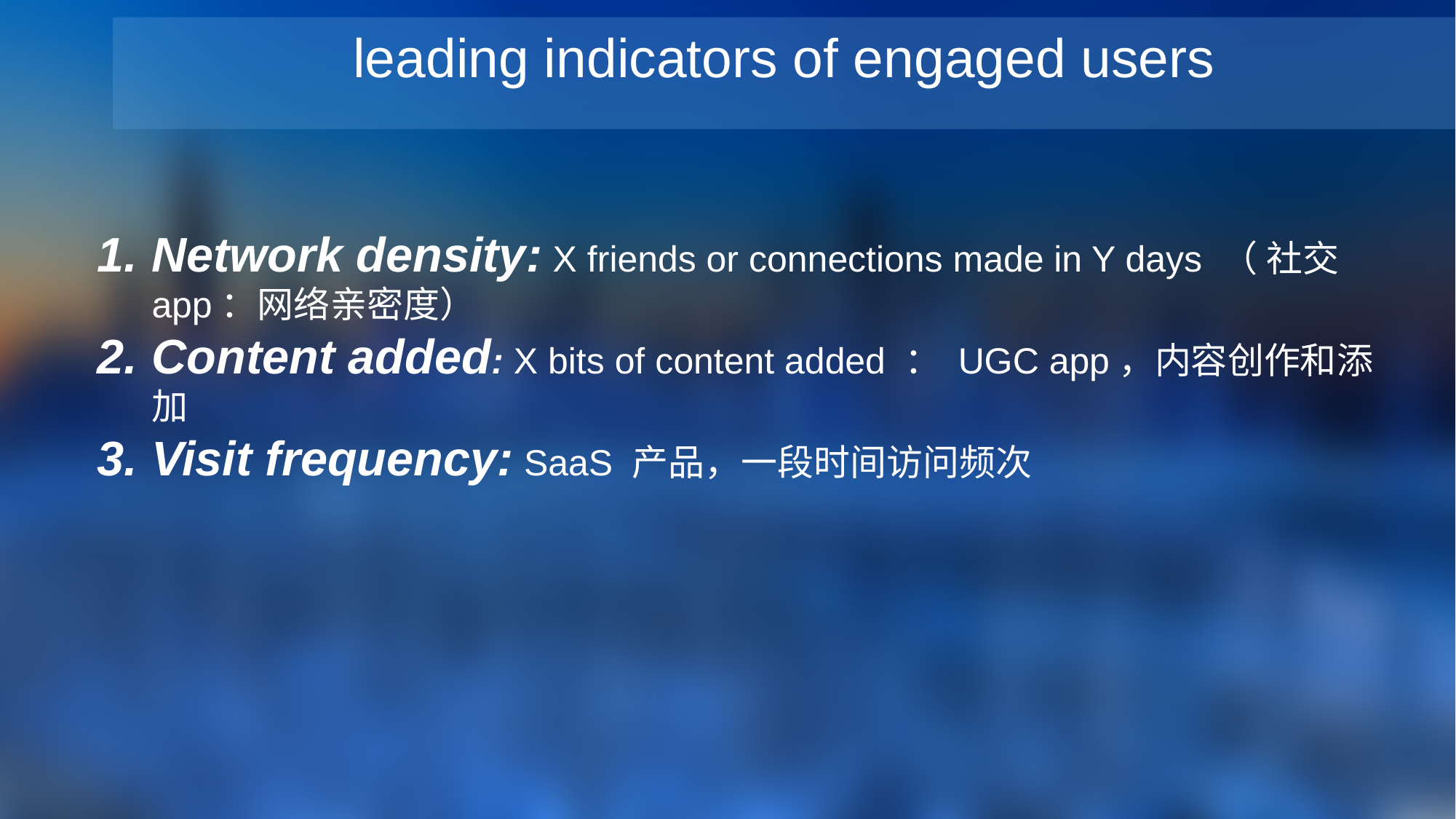

leading indicators of engaged users
Network density: X friends or connections made in Y days （ 社交app：网络亲密度）
Content added: X bits of content added ： UGC app，内容创作和添加
Visit frequency: SaaS 产品，一段时间访问频次